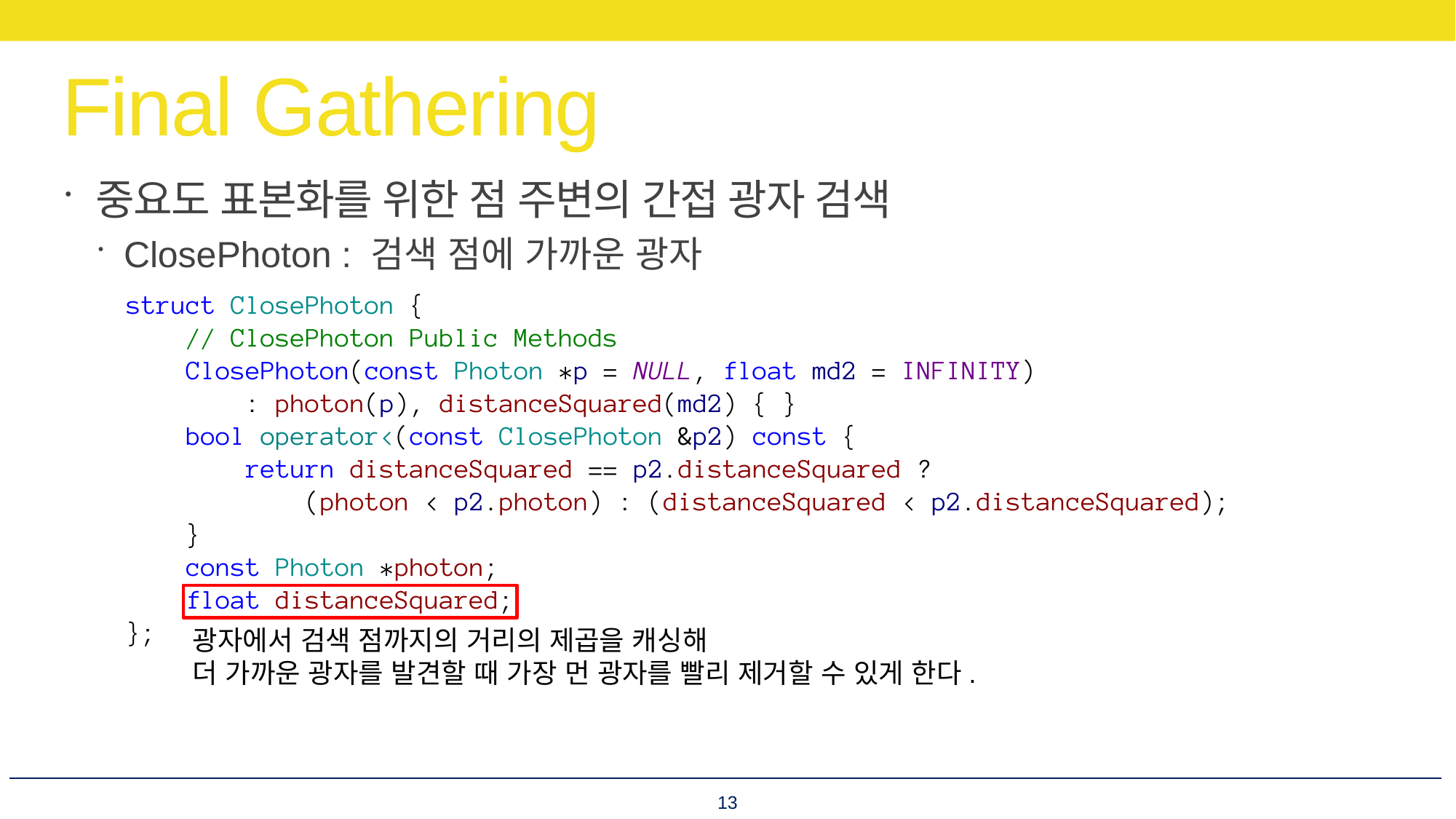

# Final Gathering
중요도 표본화를 위한 점 주변의 간접 광자 검색
ClosePhoton : 검색 점에 가까운 광자
struct ClosePhoton {
    // ClosePhoton Public Methods
    ClosePhoton(const Photon *p = NULL, float md2 = INFINITY)
        : photon(p), distanceSquared(md2) { }
    bool operator<(const ClosePhoton &p2) const {
        return distanceSquared == p2.distanceSquared ?
            (photon < p2.photon) : (distanceSquared < p2.distanceSquared);
    }
    const Photon *photon;
    float distanceSquared;
};

광자에서 검색 점까지의 거리의 제곱을 캐싱해
더 가까운 광자를 발견할 때 가장 먼 광자를 빨리 제거할 수 있게 한다.
13